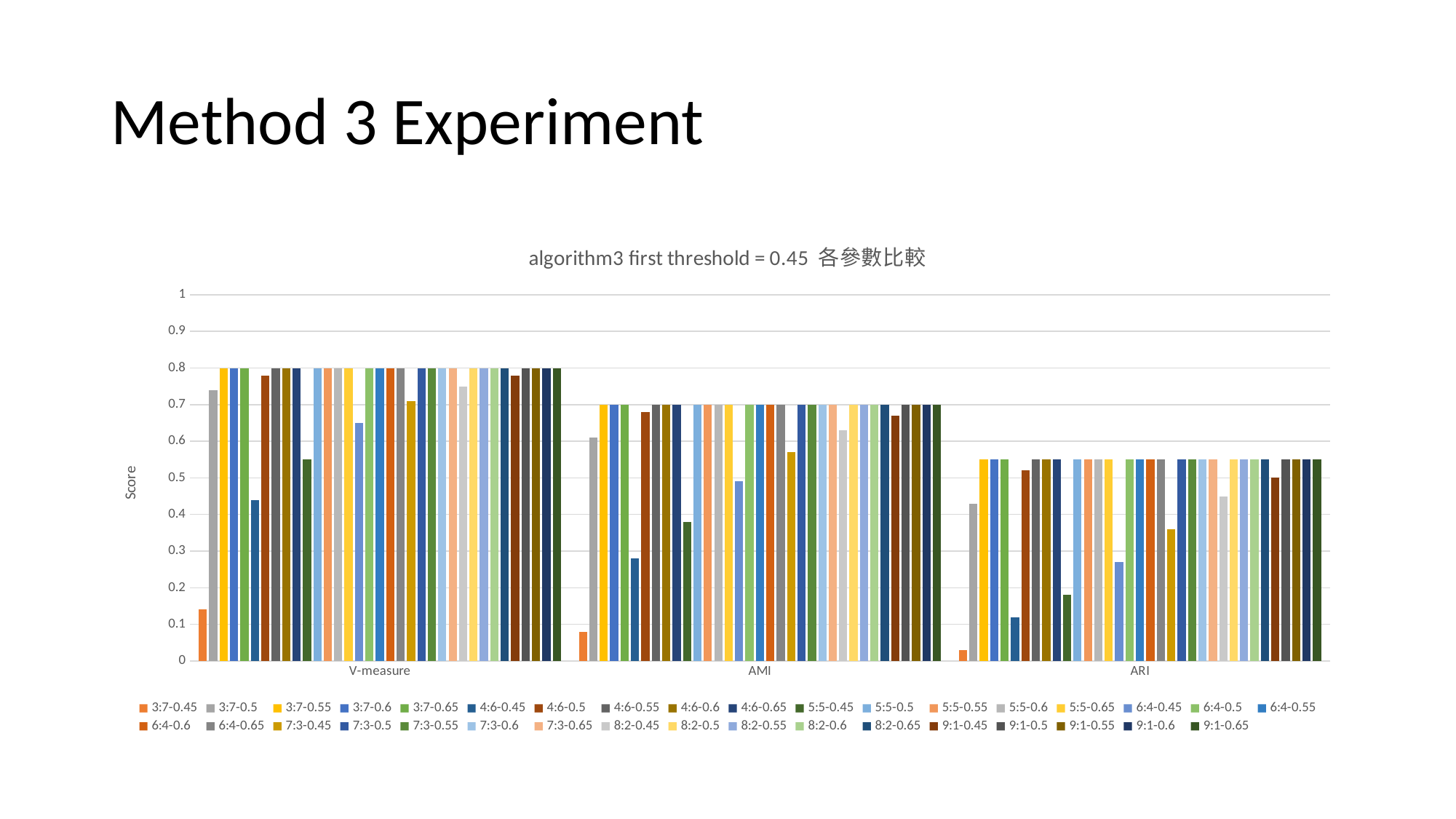

# Method 3 Experiment

### Chart: algorithm3 first threshold = 0.45 各參數比較

| Category | 3:7-0.45 | 3:7-0.5 | 3:7-0.55 | 3:7-0.6 | 3:7-0.65 | 4:6-0.45 | 4:6-0.5 | 4:6-0.55 | 4:6-0.6 | 4:6-0.65 | 5:5-0.45 | 5:5-0.5 | 5:5-0.55 | 5:5-0.6 | 5:5-0.65 | 6:4-0.45 | 6:4-0.5 | 6:4-0.55 | 6:4-0.6 | 6:4-0.65 | 7:3-0.45 | 7:3-0.5 | 7:3-0.55 | 7:3-0.6 | 7:3-0.65 | 8:2-0.45 | 8:2-0.5 | 8:2-0.55 | 8:2-0.6 | 8:2-0.65 | 9:1-0.45 | 9:1-0.5 | 9:1-0.55 | 9:1-0.6 | 9:1-0.65 |
|---|---|---|---|---|---|---|---|---|---|---|---|---|---|---|---|---|---|---|---|---|---|---|---|---|---|---|---|---|---|---|---|---|---|---|---|
| V-measure | 0.14 | 0.74 | 0.8 | 0.8 | 0.8 | 0.44 | 0.78 | 0.8 | 0.8 | 0.8 | 0.55 | 0.8 | 0.8 | 0.8 | 0.8 | 0.65 | 0.8 | 0.8 | 0.8 | 0.8 | 0.71 | 0.8 | 0.8 | 0.8 | 0.8 | 0.75 | 0.8 | 0.8 | 0.8 | 0.8 | 0.78 | 0.8 | 0.8 | 0.8 | 0.8 |
| AMI | 0.08 | 0.61 | 0.7 | 0.7 | 0.7 | 0.28 | 0.68 | 0.7 | 0.7 | 0.7 | 0.38 | 0.7 | 0.7 | 0.7 | 0.7 | 0.49 | 0.7 | 0.7 | 0.7 | 0.7 | 0.57 | 0.7 | 0.7 | 0.7 | 0.7 | 0.63 | 0.7 | 0.7 | 0.7 | 0.7 | 0.67 | 0.7 | 0.7 | 0.7 | 0.7 |
| ARI | 0.03 | 0.43 | 0.55 | 0.55 | 0.55 | 0.12 | 0.52 | 0.55 | 0.55 | 0.55 | 0.18 | 0.55 | 0.55 | 0.55 | 0.55 | 0.27 | 0.55 | 0.55 | 0.55 | 0.55 | 0.36 | 0.55 | 0.55 | 0.55 | 0.55 | 0.45 | 0.55 | 0.55 | 0.55 | 0.55 | 0.5 | 0.55 | 0.55 | 0.55 | 0.55 |